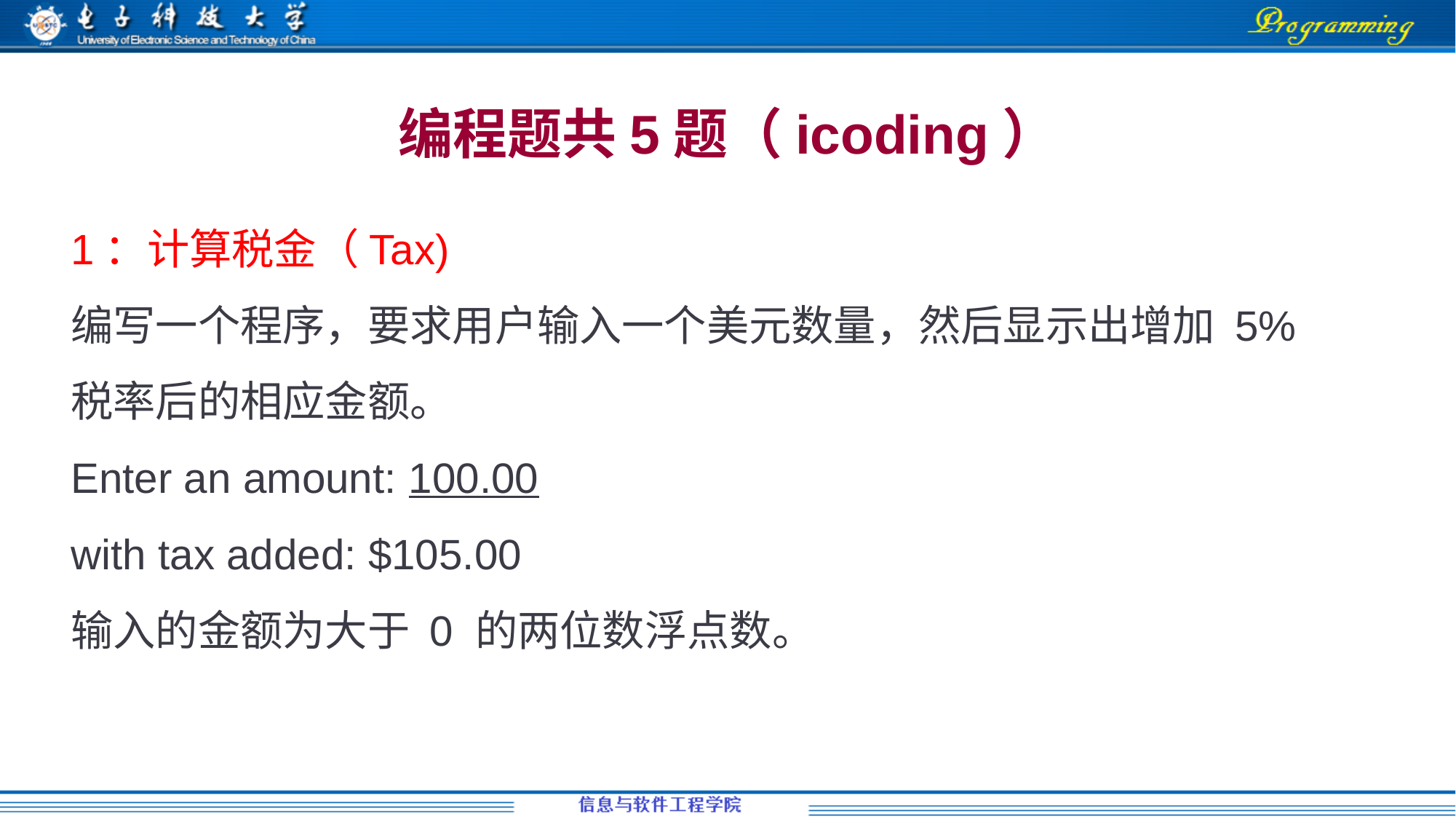

# 编程题共5题（icoding）
1：计算税金（Tax)
编写⼀个程序，要求⽤户输⼊⼀个美元数量，然后显示出增加 5% 税率后的相应⾦额。
Enter an amount: 100.00
with tax added: $105.00
输⼊的⾦额为⼤于 0 的两位数浮点数。